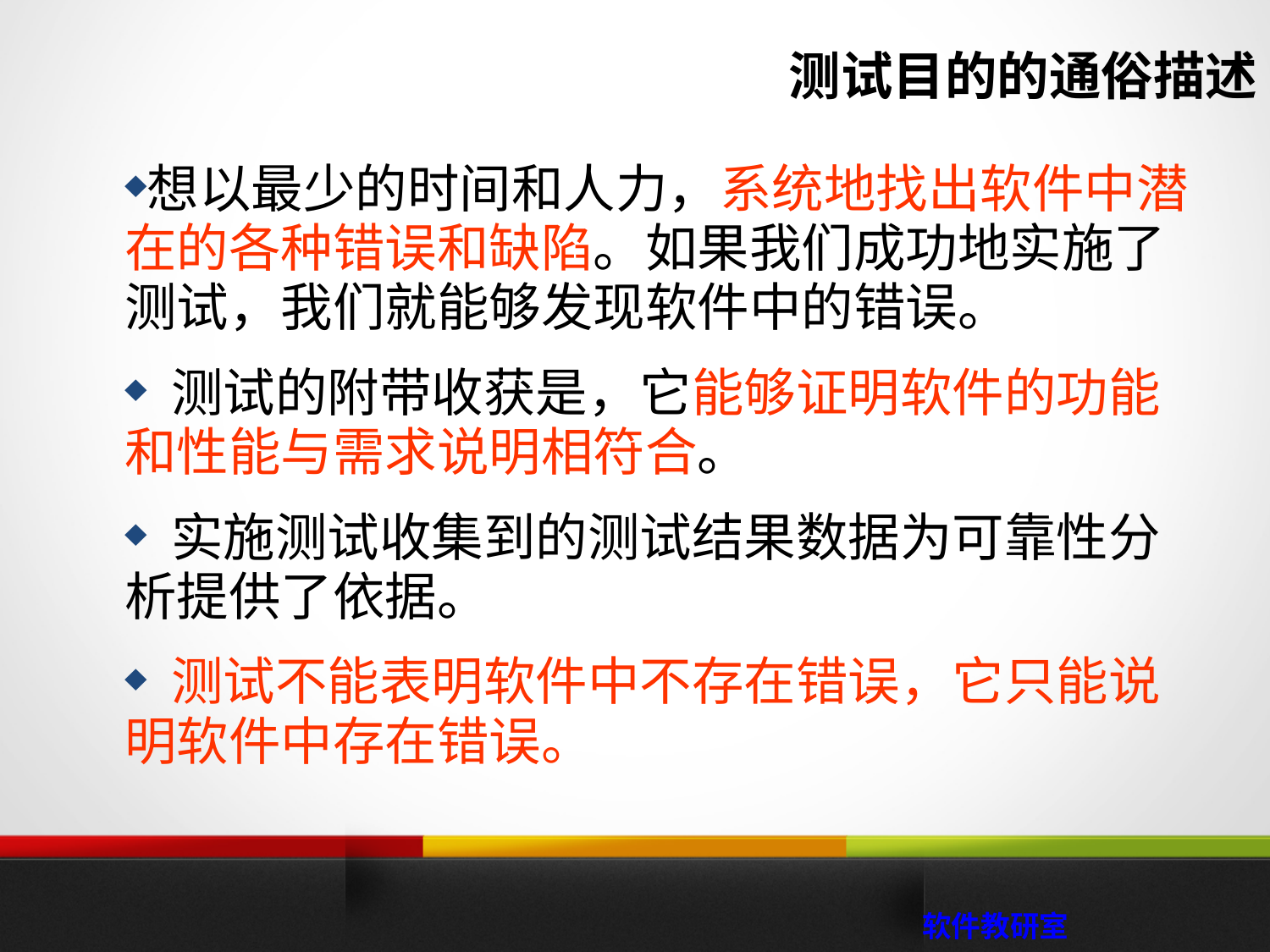

测试目的的通俗描述
想以最少的时间和人力，系统地找出软件中潜在的各种错误和缺陷。如果我们成功地实施了测试，我们就能够发现软件中的错误。
 测试的附带收获是，它能够证明软件的功能和性能与需求说明相符合。
 实施测试收集到的测试结果数据为可靠性分析提供了依据。
 测试不能表明软件中不存在错误，它只能说明软件中存在错误。

                                     软件教研室